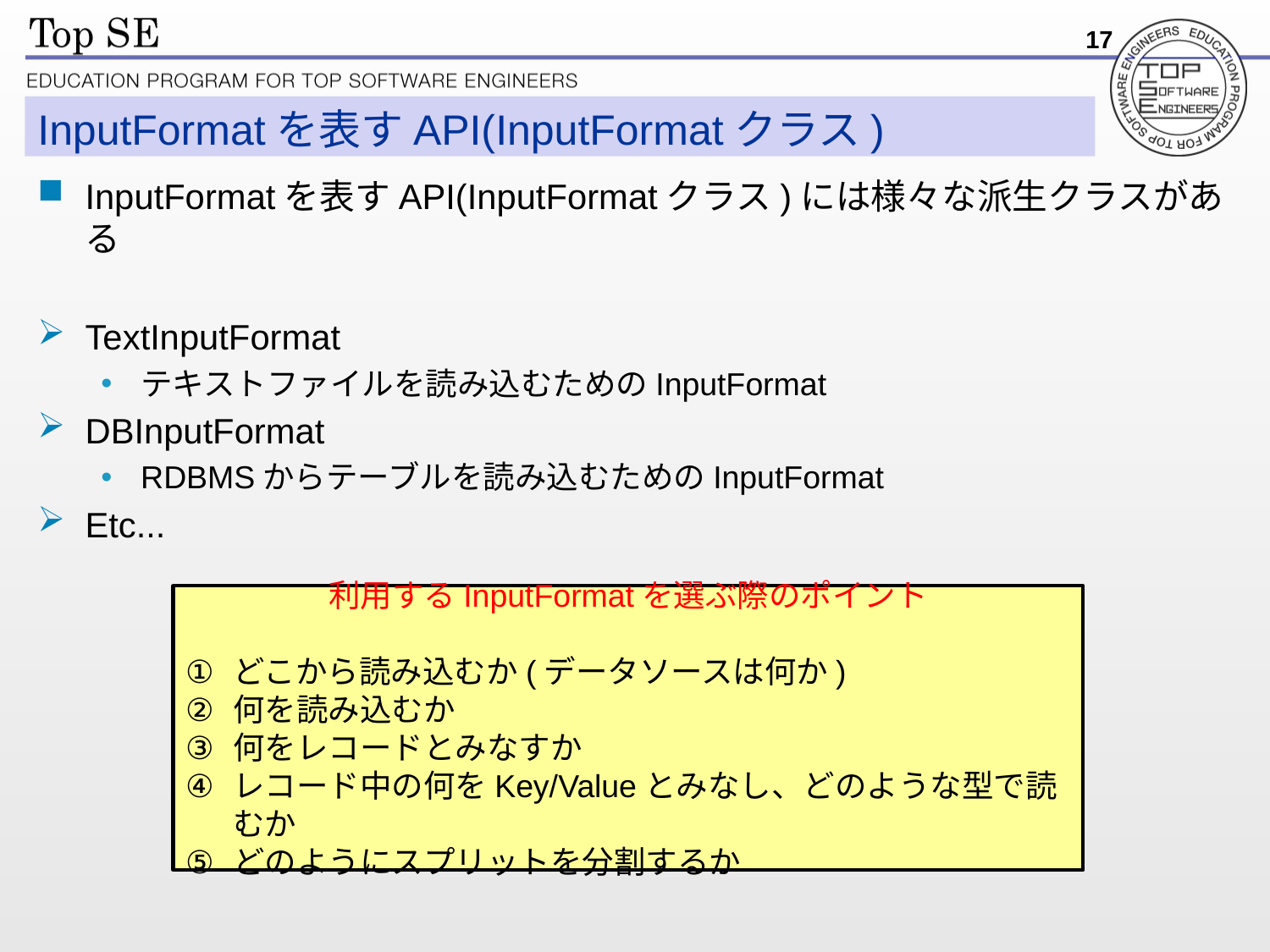

17
# InputFormatを表すAPI(InputFormatクラス)
InputFormatを表すAPI(InputFormatクラス)には様々な派生クラスがある

TextInputFormat
テキストファイルを読み込むためのInputFormat
DBInputFormat
RDBMSからテーブルを読み込むためのInputFormat
Etc...
利用するInputFormatを選ぶ際のポイント

どこから読み込むか(データソースは何か)
何を読み込むか
何をレコードとみなすか
レコード中の何をKey/Valueとみなし、どのような型で読むか
どのようにスプリットを分割するか